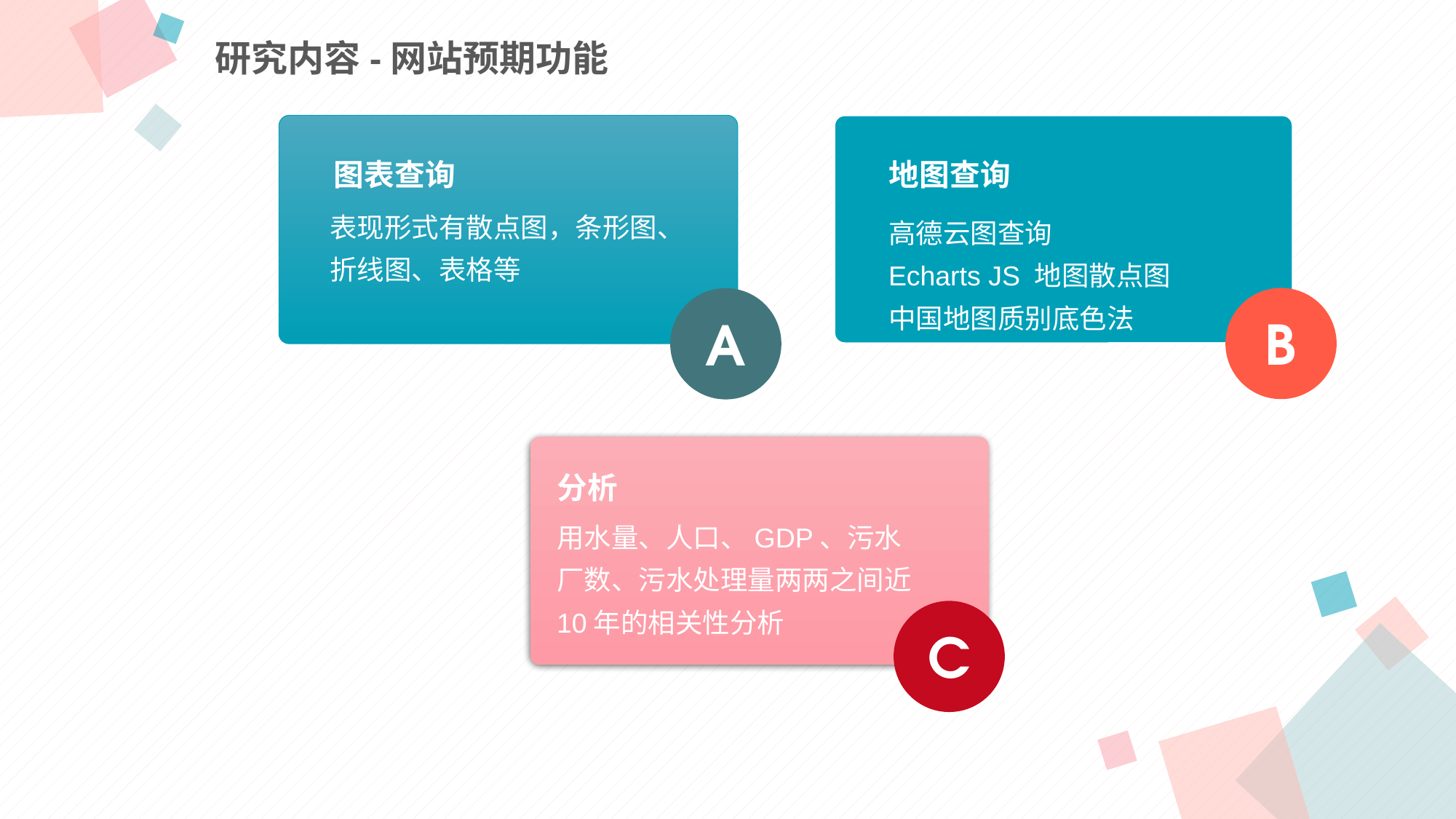

研究内容-网站预期功能

地图查询
图表查询
表现形式有散点图，条形图、折线图、表格等
高德云图查询
Echarts JS 地图散点图
中国地图质别底色法
B
A

分析
用水量、人口、GDP、污水厂数、污水处理量两两之间近10年的相关性分析
C